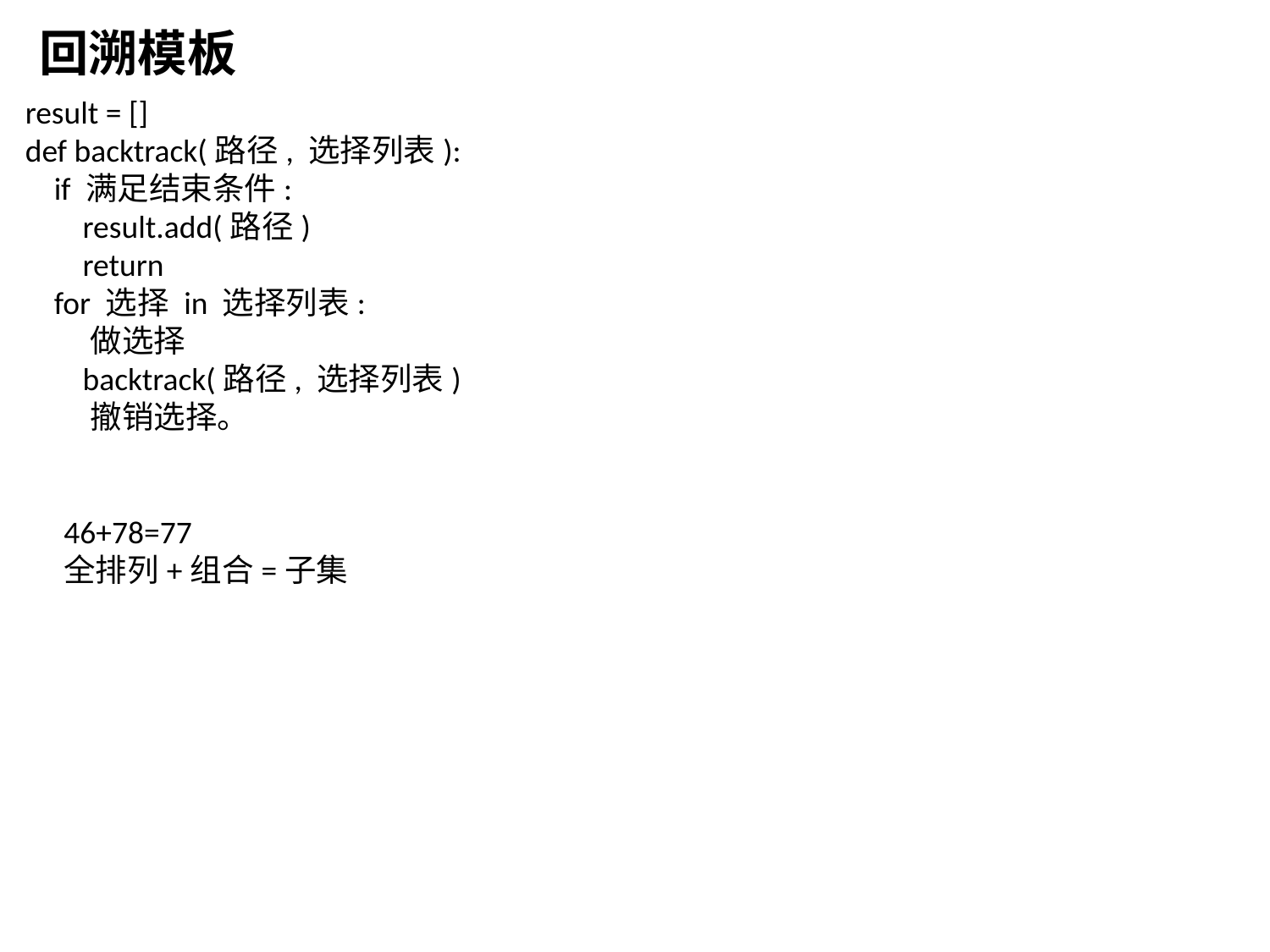

回溯模板
result = []
def backtrack(路径, 选择列表):
    if 满足结束条件:
        result.add(路径)
        return
    for 选择 in 选择列表:
        做选择
        backtrack(路径, 选择列表)
        撤销选择。
46+78=77
全排列+组合=子集